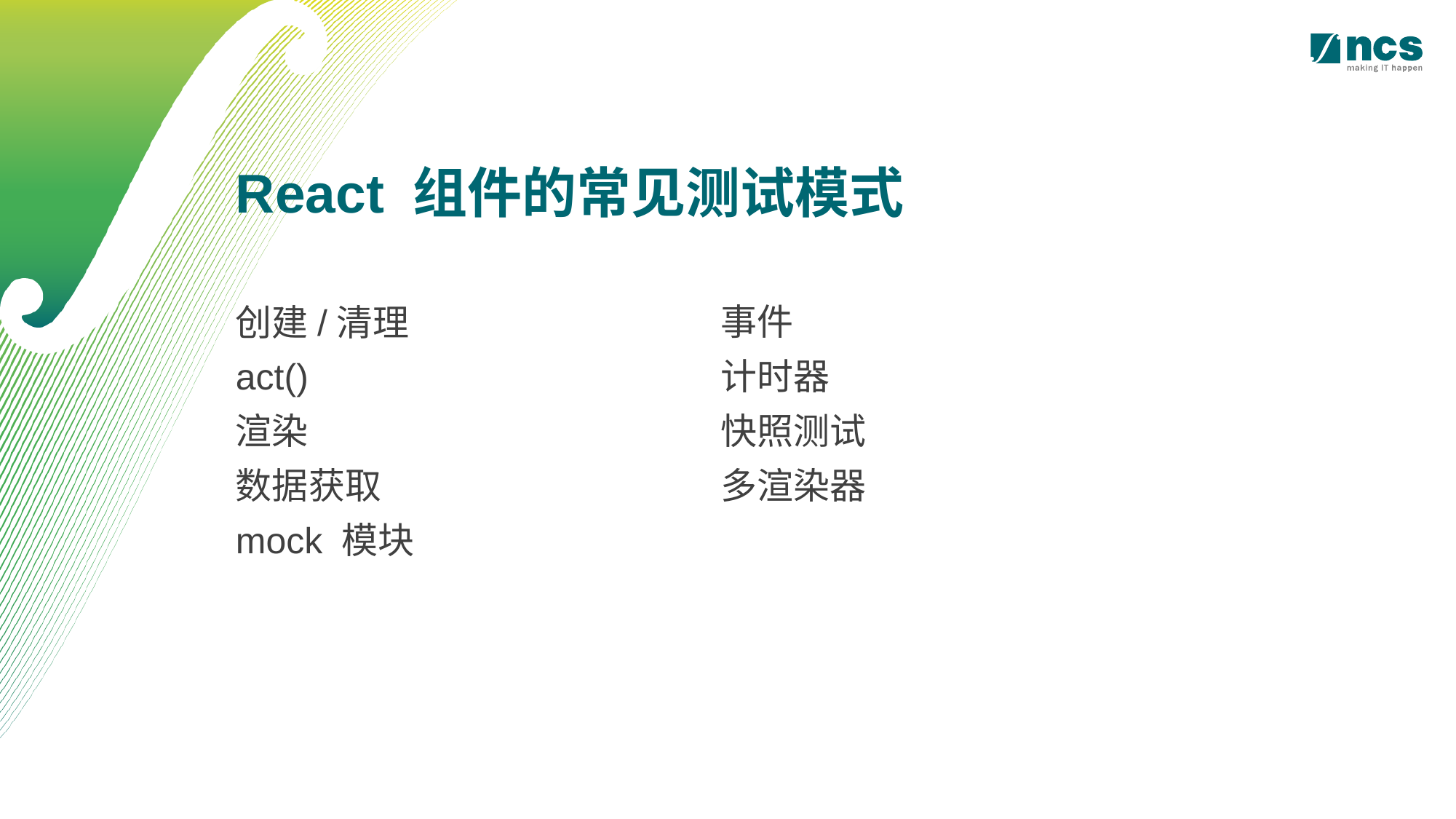

React 组件的常见测试模式
创建/清理
act()
渲染
数据获取
mock 模块
事件
计时器
快照测试
多渲染器